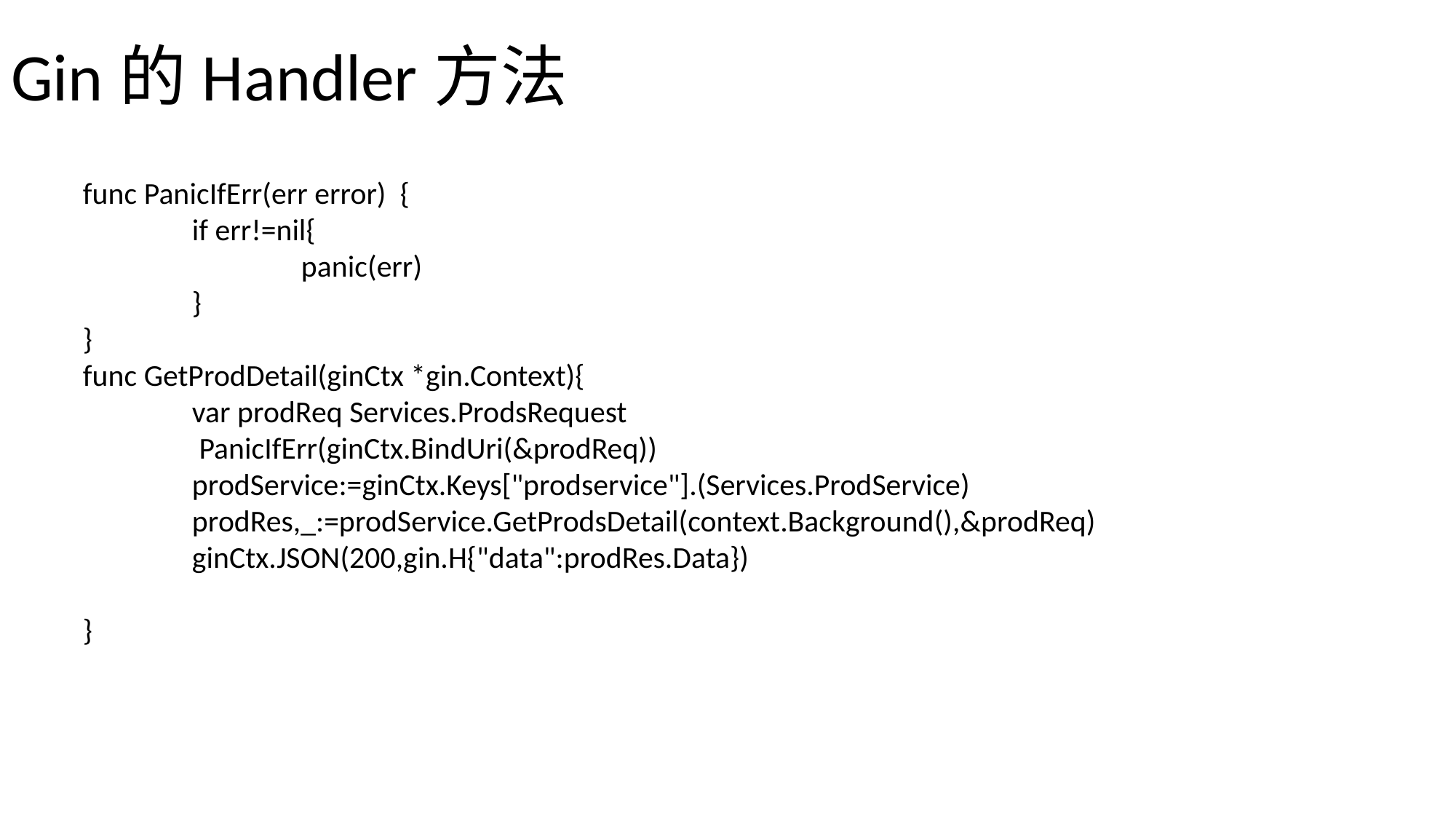

# Gin的Handler方法
func PanicIfErr(err error)  {
	if err!=nil{
		panic(err)
	}
}
func GetProdDetail(ginCtx *gin.Context){
	var prodReq Services.ProdsRequest
	 PanicIfErr(ginCtx.BindUri(&prodReq))
	prodService:=ginCtx.Keys["prodservice"].(Services.ProdService)
	prodRes,_:=prodService.GetProdsDetail(context.Background(),&prodReq)
	ginCtx.JSON(200,gin.H{"data":prodRes.Data})

}